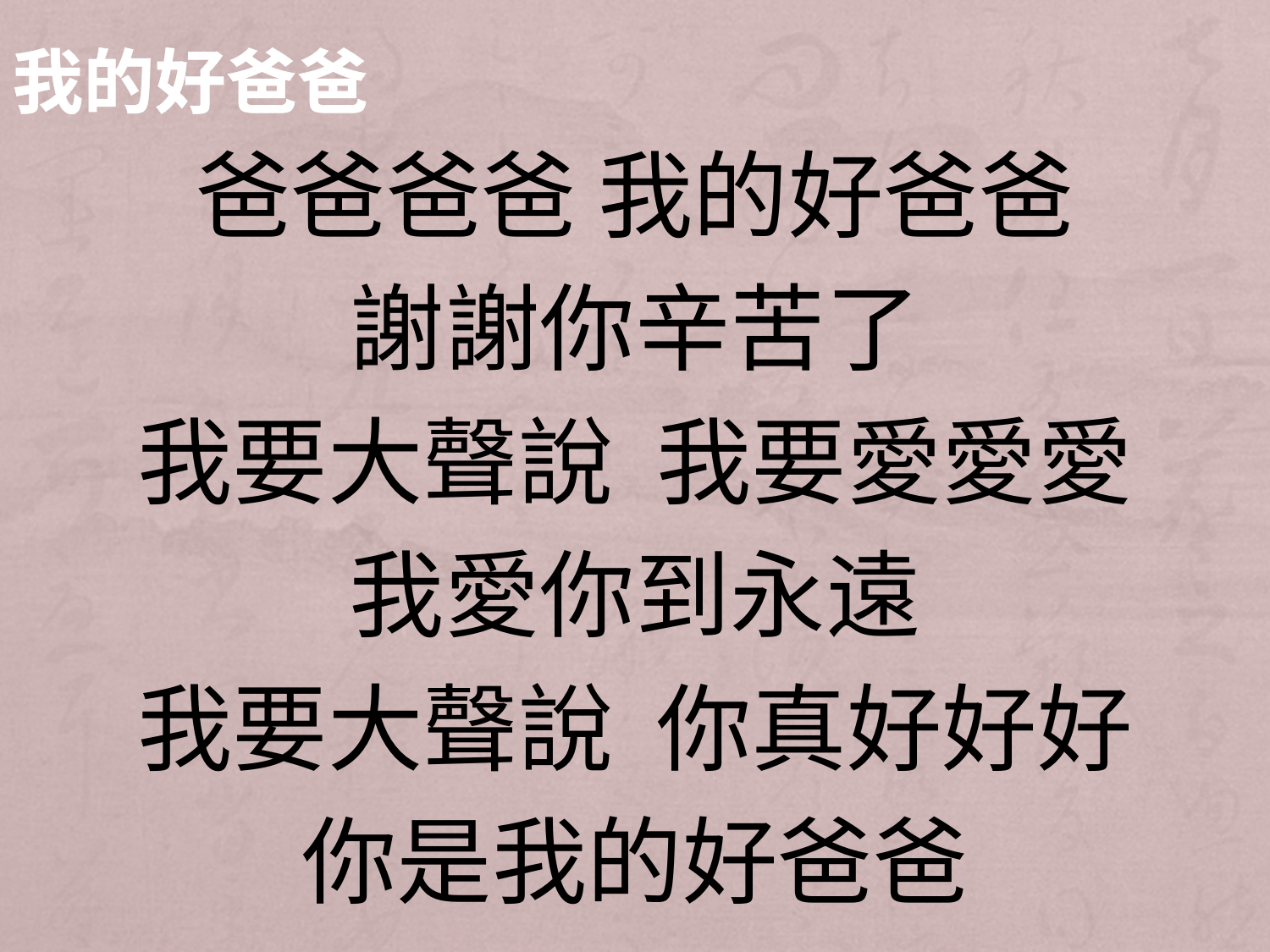

# 我的好爸爸
爸爸爸爸 我的好爸爸
謝謝你辛苦了
我要大聲說  我要愛愛愛
我愛你到永遠
我要大聲說  你真好好好
你是我的好爸爸